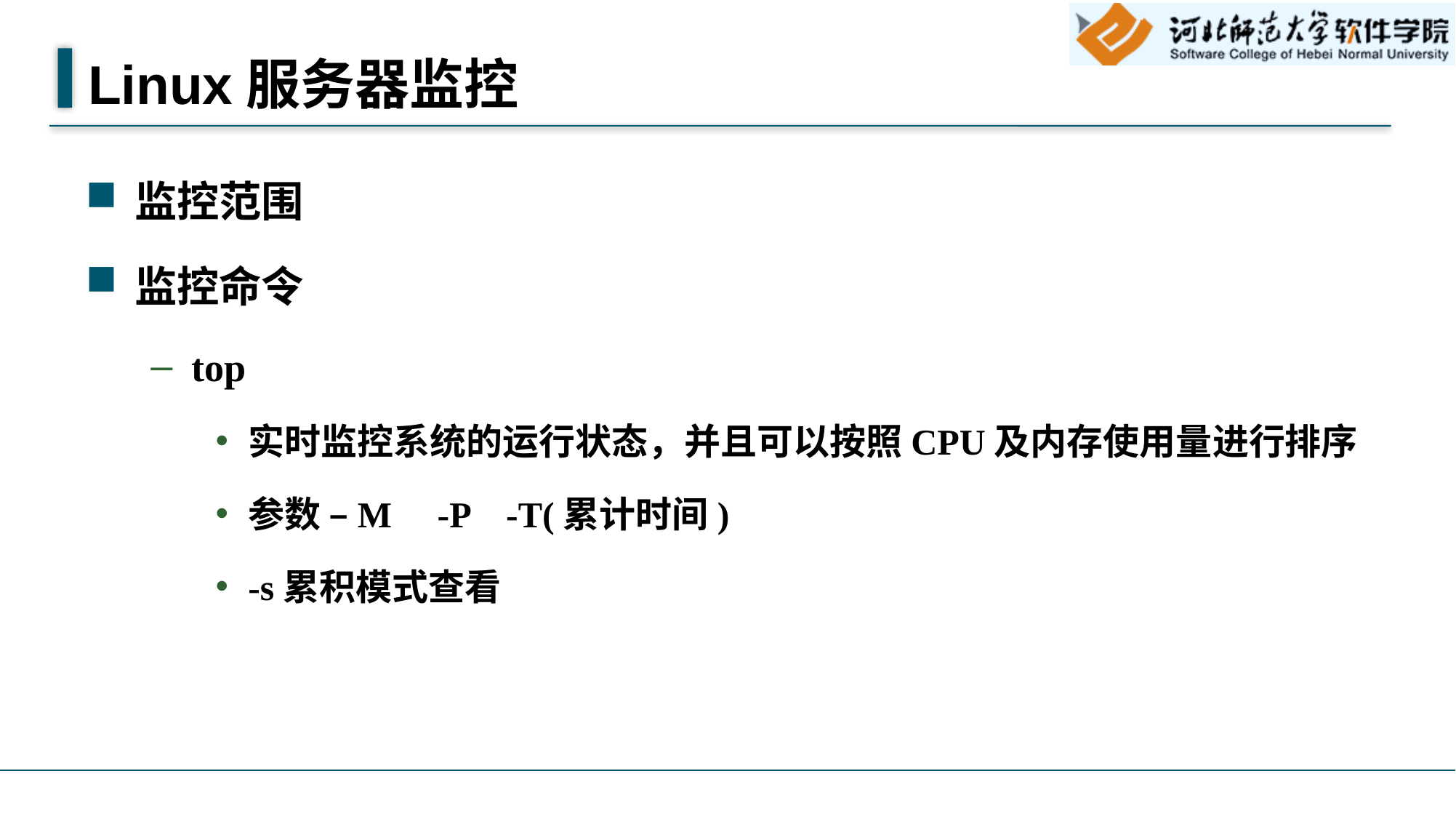

# Linux服务器监控
监控范围
监控命令
top
实时监控系统的运行状态，并且可以按照CPU及内存使用量进行排序
参数 –M     -P    -T(累计时间)
-s累积模式查看